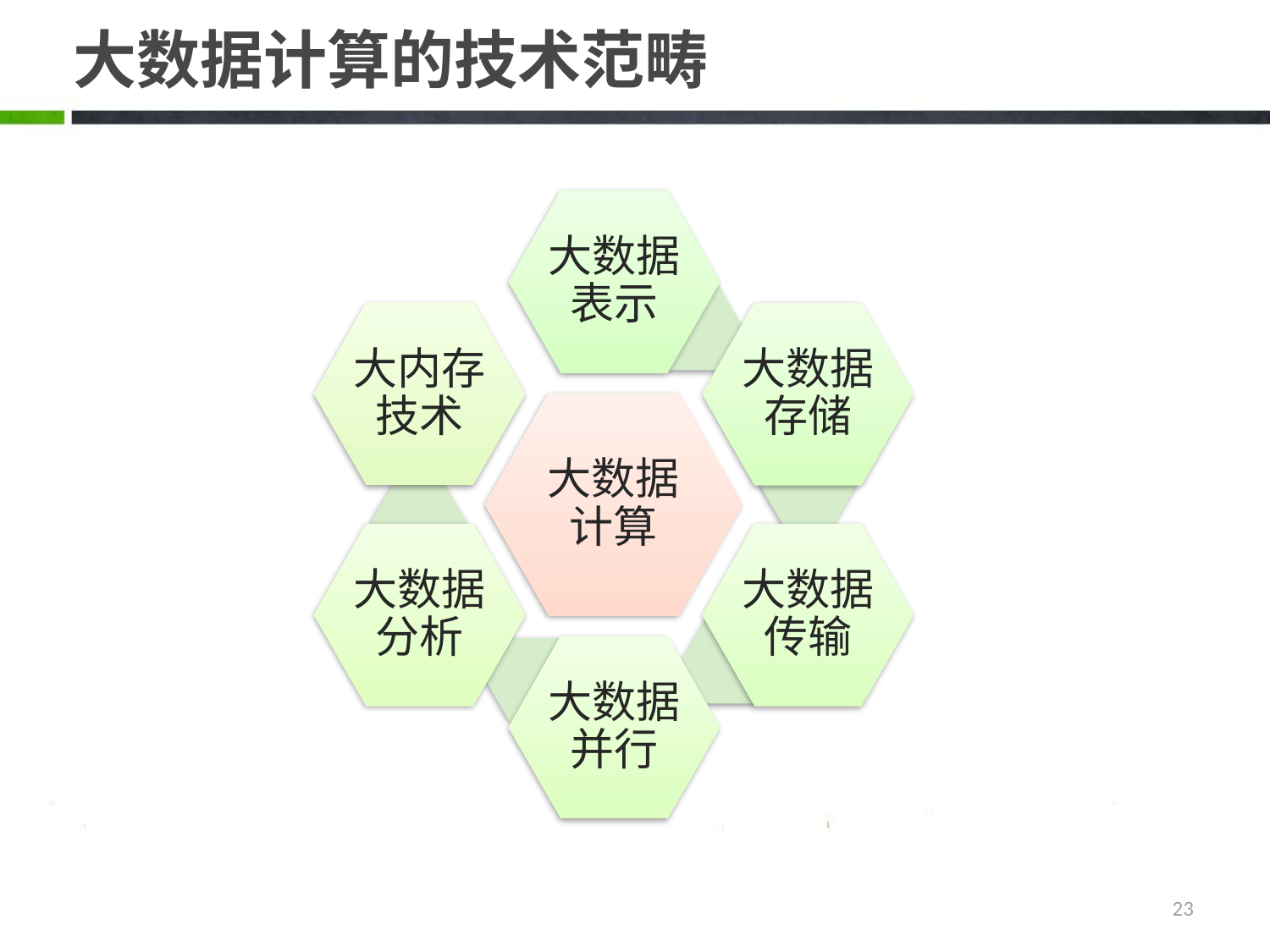

# 大数据计算的技术范畴
大数据计算
大数据表示
大数据存储
大数据传输
大数据并行
大数据分析
大内存技术
23